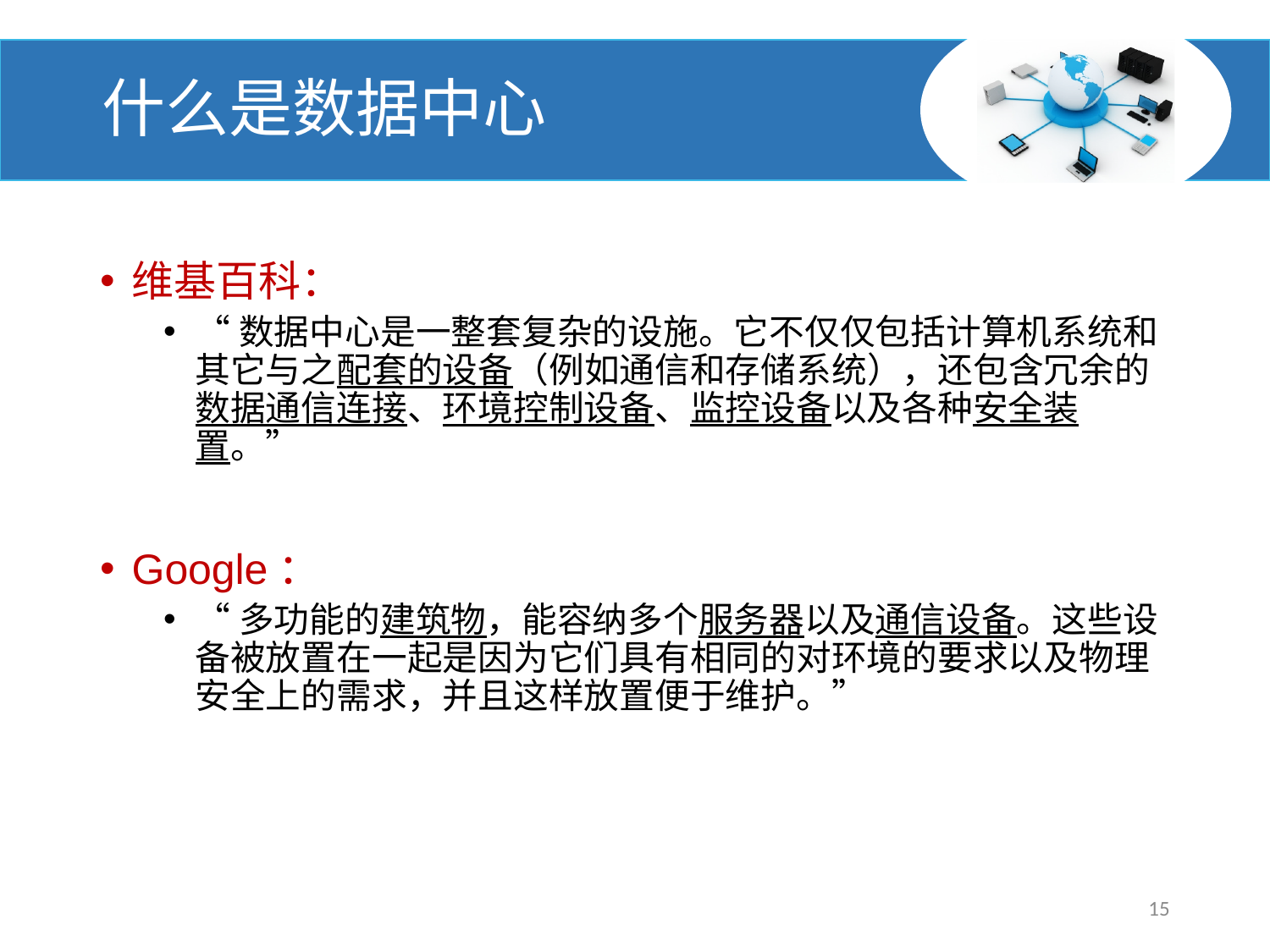

# 什么是数据中心
维基百科：
“数据中心是一整套复杂的设施。它不仅仅包括计算机系统和其它与之配套的设备（例如通信和存储系统），还包含冗余的数据通信连接、环境控制设备、监控设备以及各种安全装置。”

Google：
“多功能的建筑物，能容纳多个服务器以及通信设备。这些设备被放置在一起是因为它们具有相同的对环境的要求以及物理安全上的需求，并且这样放置便于维护。”

15